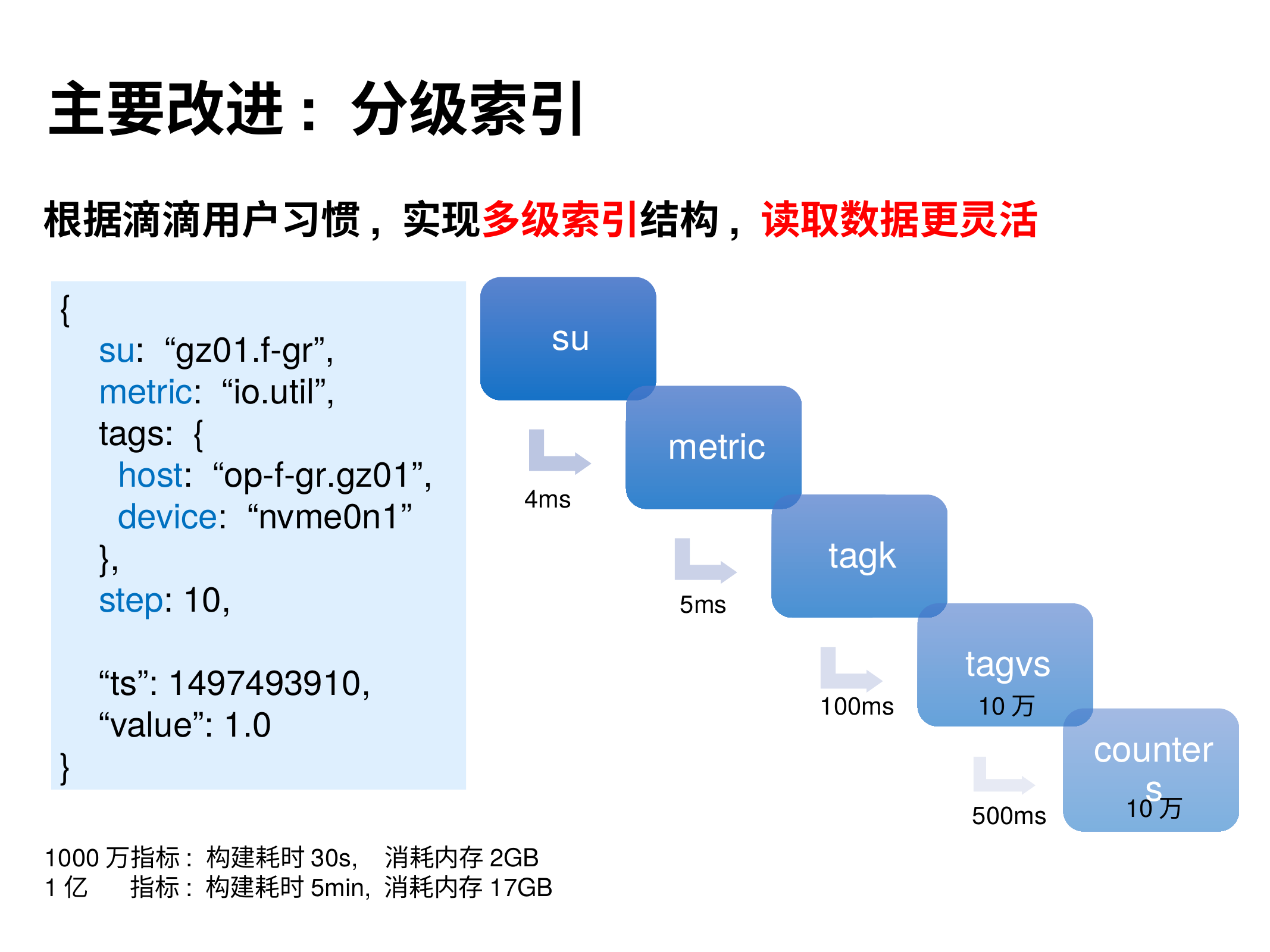

主要改进: 分级索引
根据滴滴用户习惯, 实现多级索引结构, 读取数据更灵活
su
metric
tagk
tagvs
counters
{
    su:  “gz01.f-gr”,
    metric:  “io.util”,
    tags:  {
      host:  “op-f-gr.gz01”,
      device:  “nvme0n1”
    },
    step: 10,

    “ts”: 1497493910,
    “value”: 1.0
}
4ms
5ms
100ms
10万
10万
500ms
1000万指标: 构建耗时30s,   消耗内存2GB
1亿      指标: 构建耗时5min, 消耗内存17GB